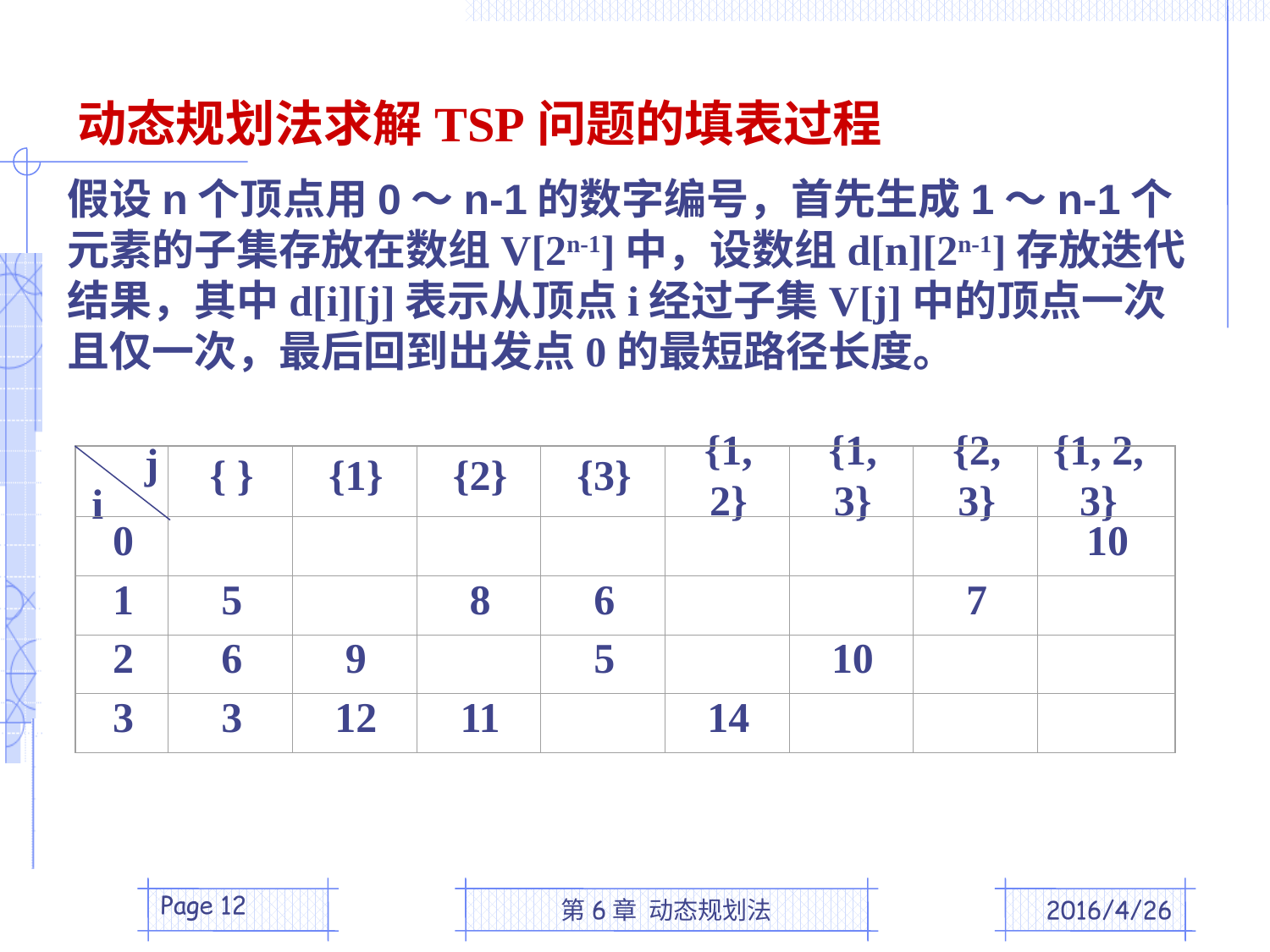

动态规划法求解TSP问题的填表过程
假设n个顶点用0～n-1的数字编号，首先生成1～n-1个元素的子集存放在数组V[2n-1]中，设数组d[n][2n-1]存放迭代结果，其中d[i][j]表示从顶点i经过子集V[j]中的顶点一次且仅一次，最后回到出发点0的最短路径长度。

{ }

{1}

{2}

{3}

{1, 2}

{1, 3}

{2, 3}

{1, 2, 3}

     j
i

0

10

1

5

8

6

7

2

6

9

5

10

3

3

12

11

14

Page 12
第6章  动态规划法
2016/4/26